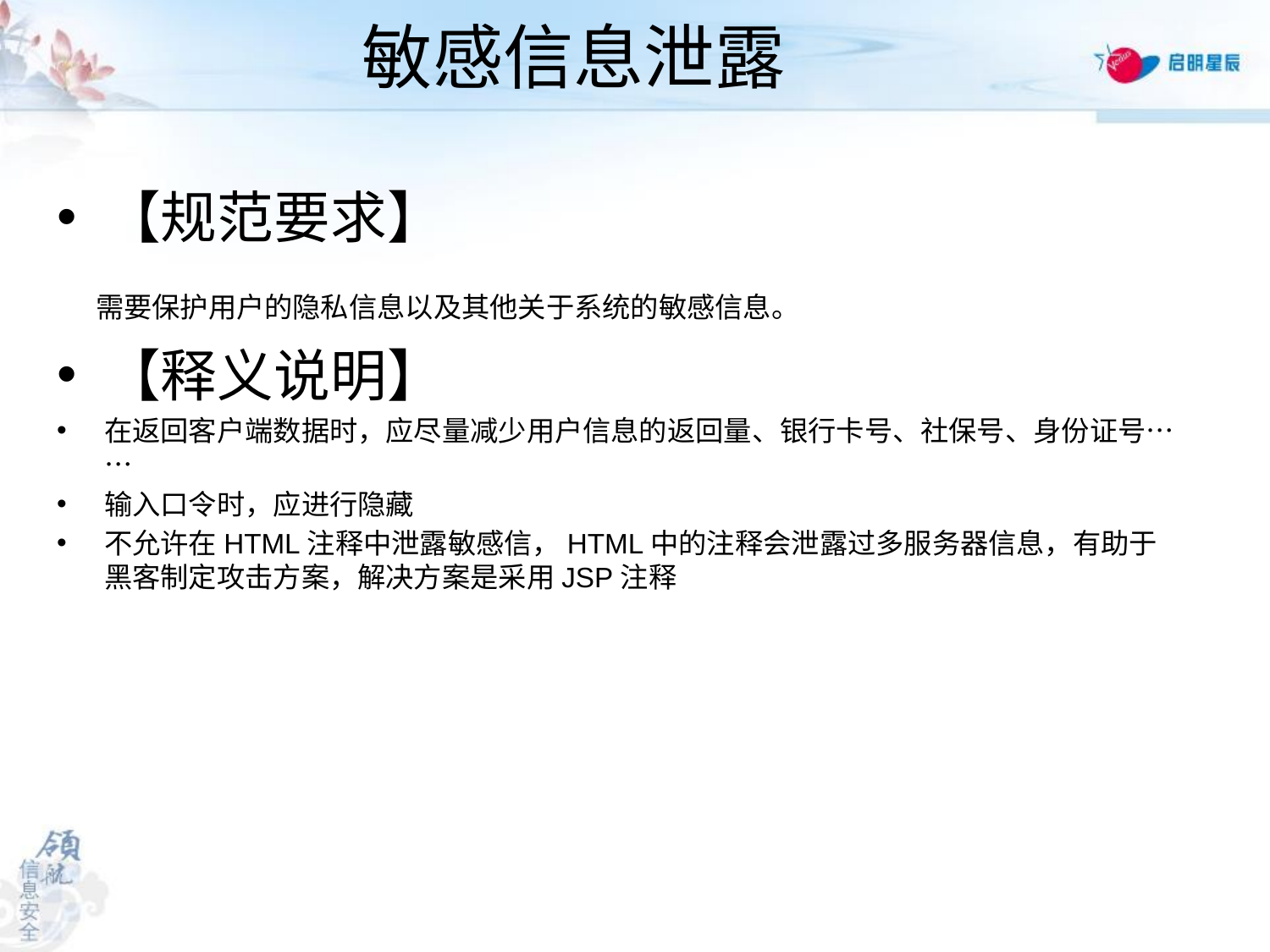

# 敏感信息泄露
【规范要求】
  需要保护用户的隐私信息以及其他关于系统的敏感信息。
【释义说明】
在返回客户端数据时，应尽量减少用户信息的返回量、银行卡号、社保号、身份证号……
输入口令时，应进行隐藏
不允许在HTML注释中泄露敏感信，HTML中的注释会泄露过多服务器信息，有助于黑客制定攻击方案，解决方案是采用JSP注释